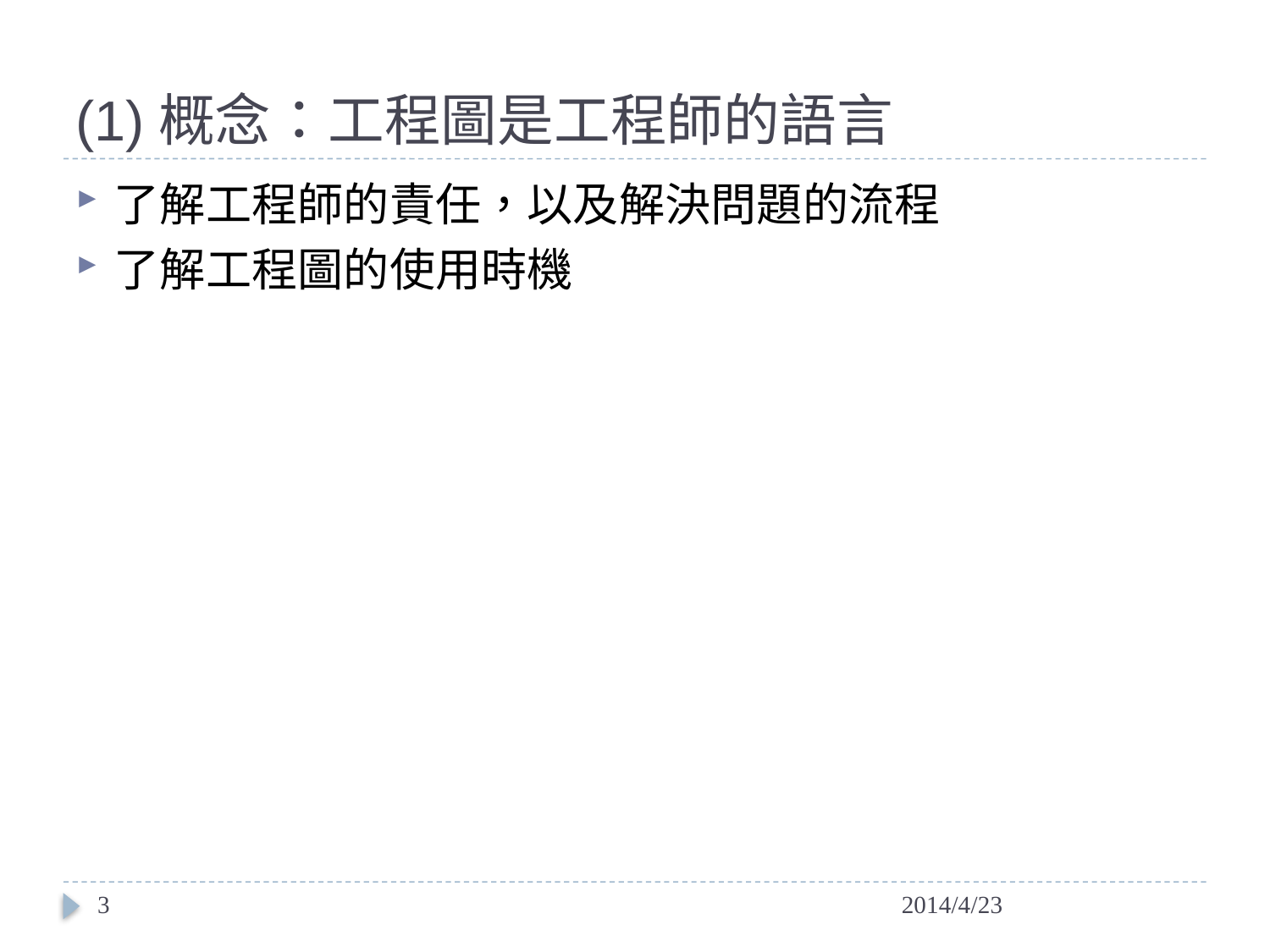

# (1)概念：工程圖是工程師的語言
了解工程師的責任，以及解決問題的流程
了解工程圖的使用時機

3
2014/4/23